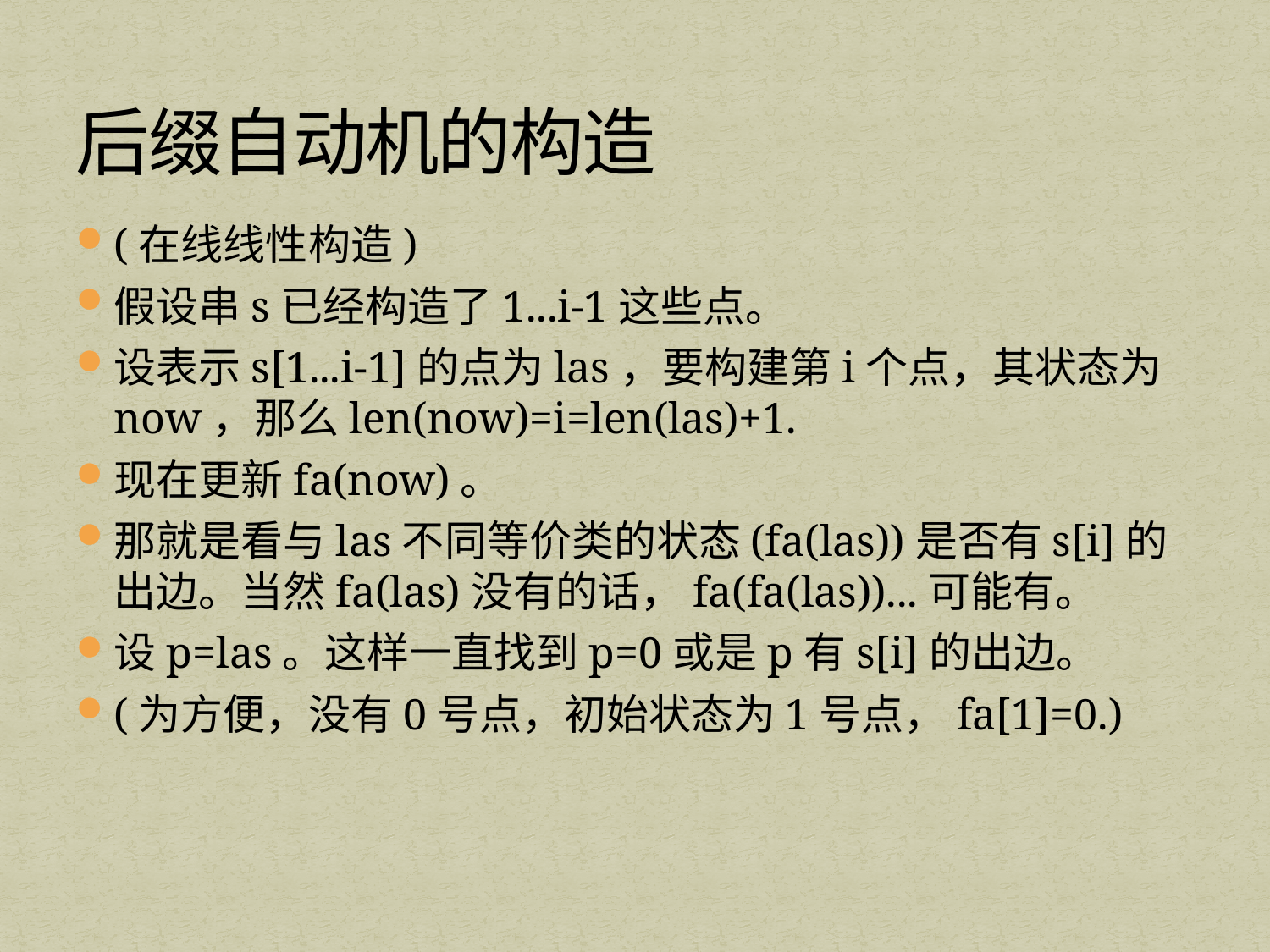

# 后缀自动机的构造
(在线线性构造)
假设串s已经构造了1...i-1这些点。
设表示s[1...i-1]的点为las，要构建第i个点，其状态为now，那么len(now)=i=len(las)+1.
现在更新fa(now)。
那就是看与las不同等价类的状态(fa(las))是否有s[i]的出边。当然fa(las)没有的话，fa(fa(las))...可能有。
设p=las。这样一直找到p=0或是p有s[i]的出边。
(为方便，没有0号点，初始状态为1号点，fa[1]=0.)